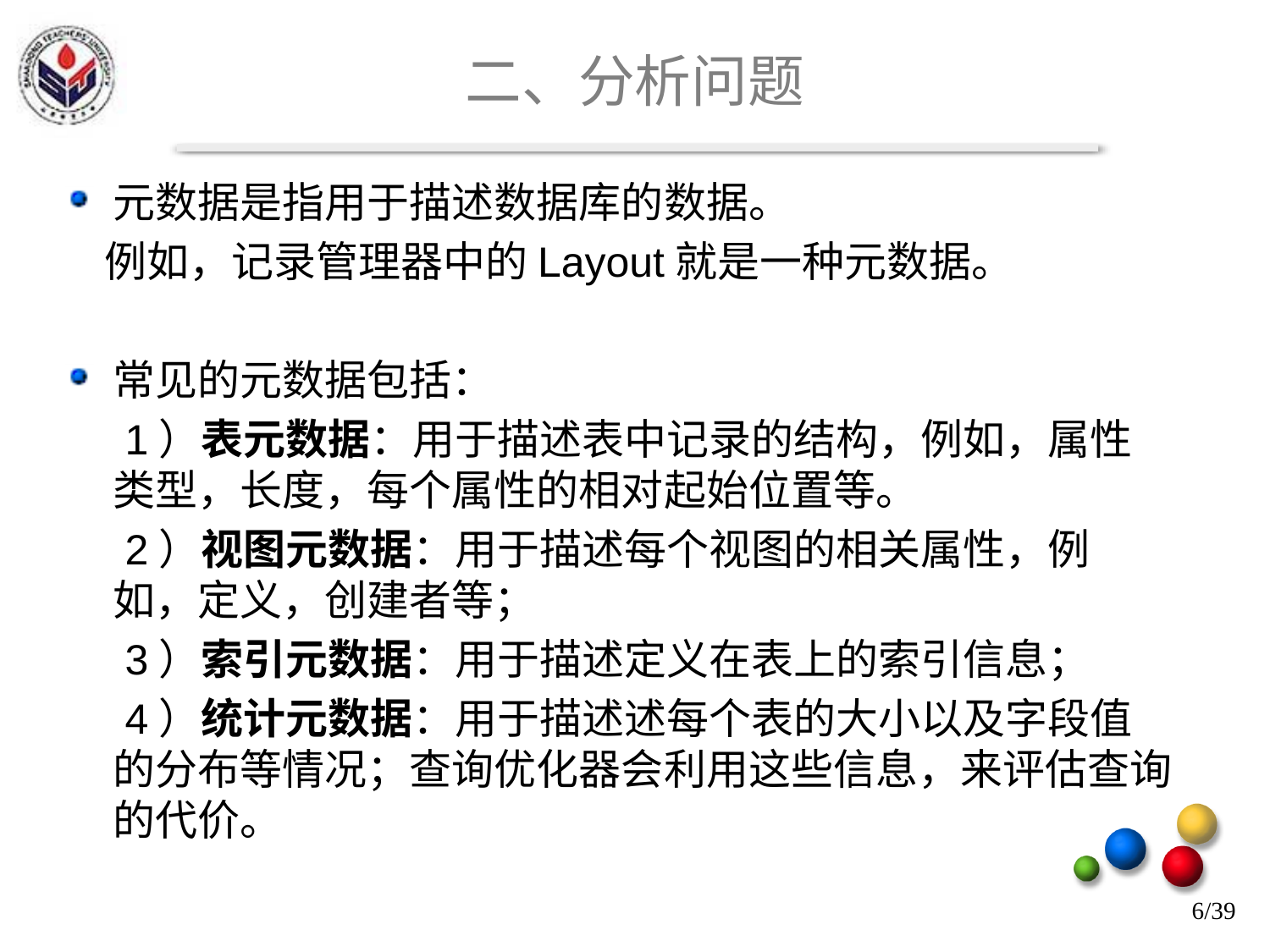

# 二、分析问题
元数据是指用于描述数据库的数据。
   例如，记录管理器中的Layout就是一种元数据。

常见的元数据包括：
     1）表元数据：用于描述表中记录的结构，例如，属性类型，长度，每个属性的相对起始位置等。
     2）视图元数据：用于描述每个视图的相关属性，例如，定义，创建者等；
     3）索引元数据：用于描述定义在表上的索引信息；
     4）统计元数据：用于描述述每个表的大小以及字段值的分布等情况；查询优化器会利用这些信息，来评估查询的代价。

6/39